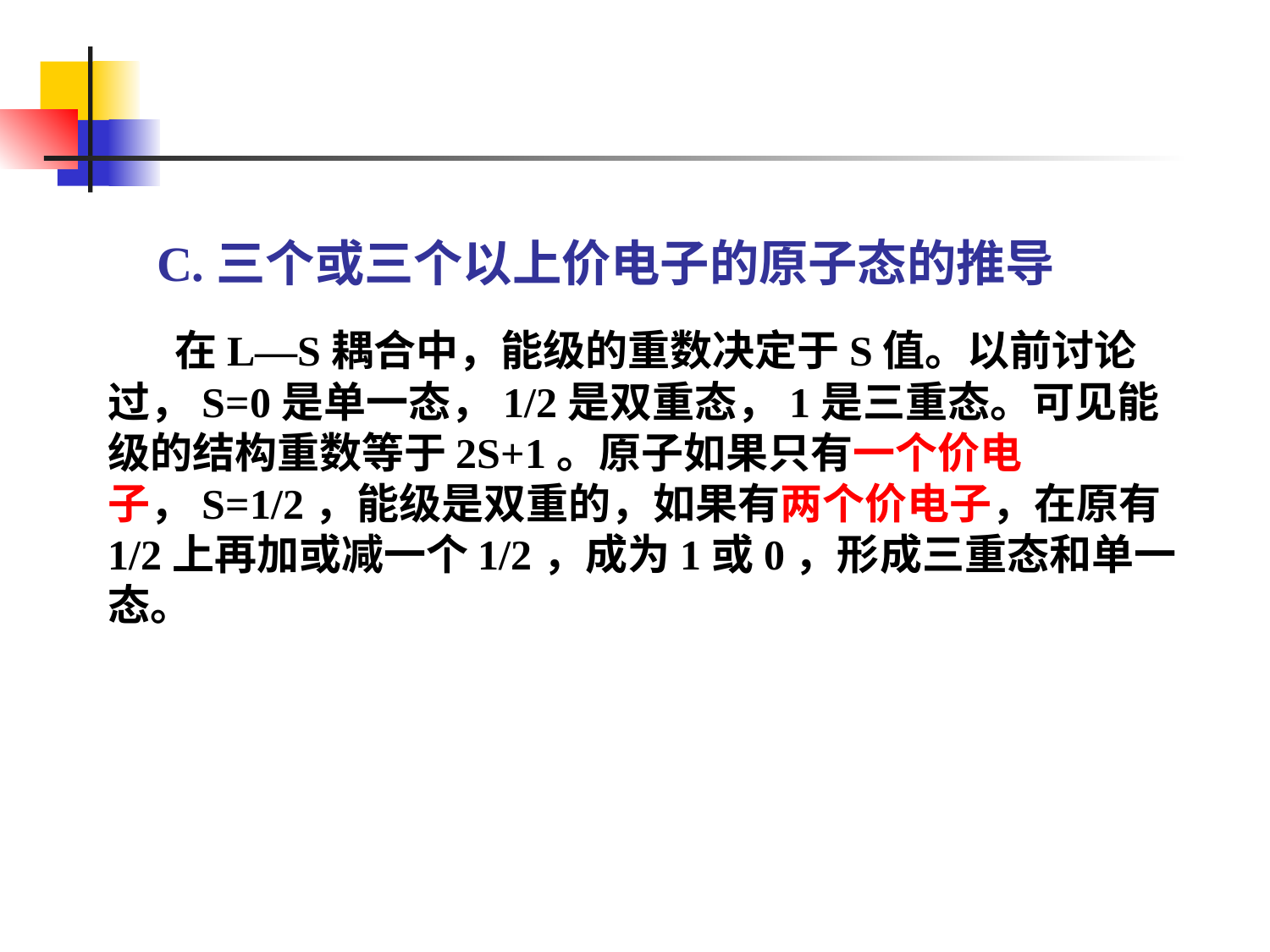

C.三个或三个以上价电子的原子态的推导
     在L—S耦合中，能级的重数决定于S值。以前讨论过，S=0是单一态，1/2是双重态，1是三重态。可见能级的结构重数等于2S+1。原子如果只有一个价电子，S=1/2，能级是双重的，如果有两个价电子，在原有1/2上再加或减一个1/2，成为1或0，形成三重态和单一态。